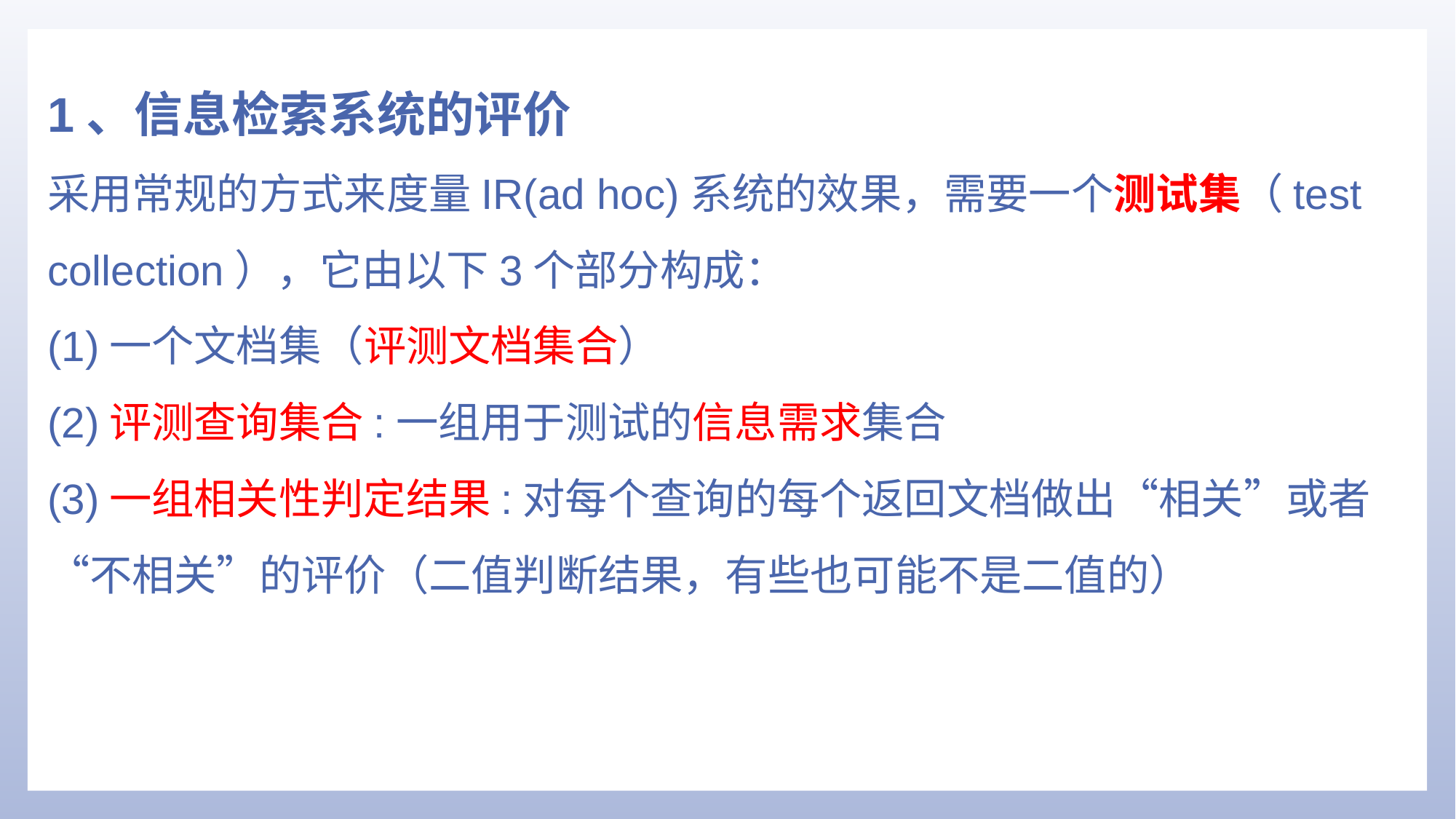

1、信息检索系统的评价
采用常规的方式来度量IR(ad hoc)系统的效果，需要一个测试集（test collection），它由以下3个部分构成：
(1)一个文档集（评测文档集合）
(2)评测查询集合:一组用于测试的信息需求集合
(3)一组相关性判定结果:对每个查询的每个返回文档做出“相关”或者“不相关”的评价（二值判断结果，有些也可能不是二值的）